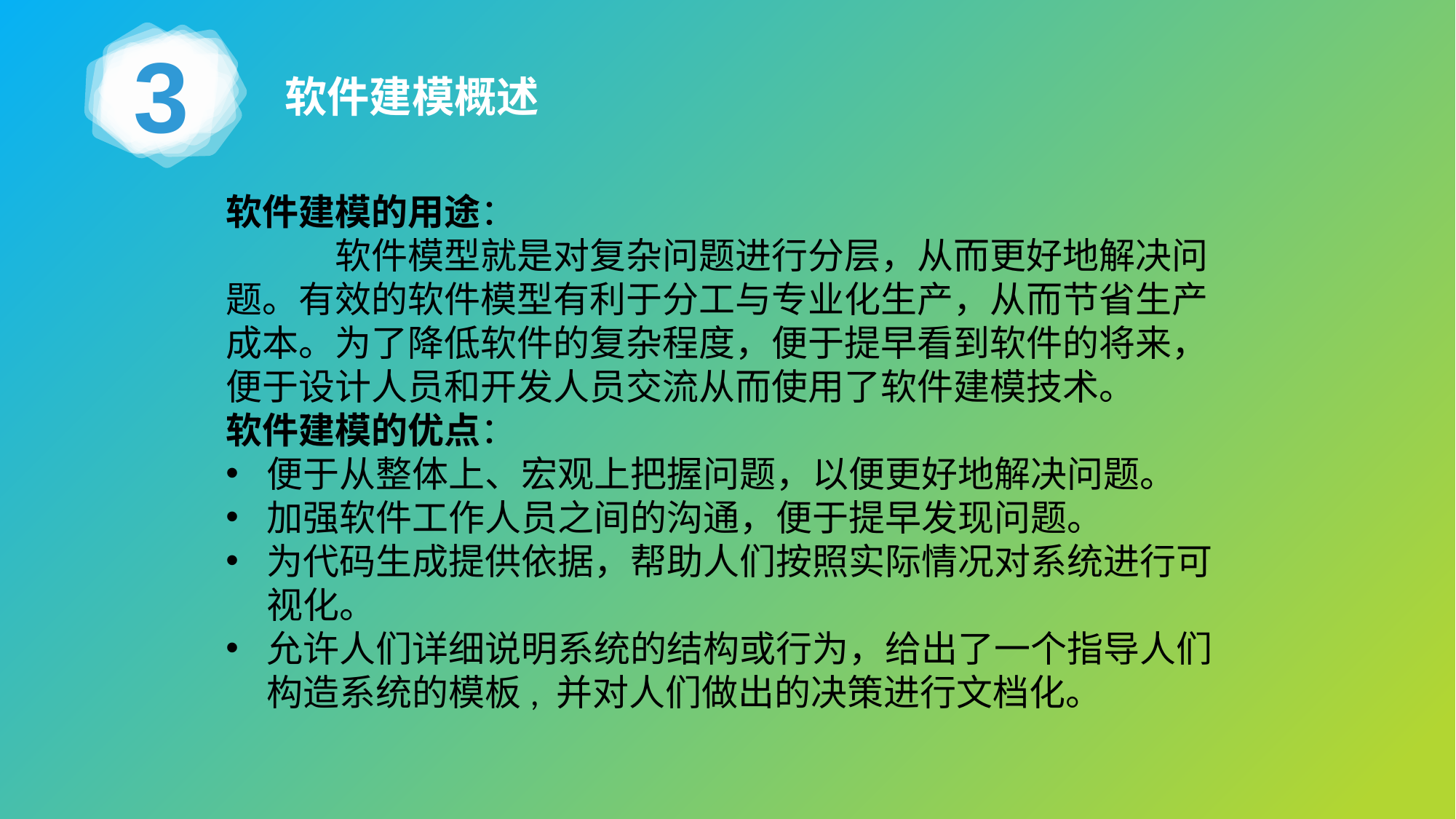

3

软件建模概述
软件建模的用途：
	软件模型就是对复杂问题进行分层，从而更好地解决问题。有效的软件模型有利于分工与专业化生产，从而节省生产成本。为了降低软件的复杂程度，便于提早看到软件的将来，便于设计人员和开发人员交流从而使用了软件建模技术。
软件建模的优点：
便于从整体上、宏观上把握问题，以便更好地解决问题。
加强软件工作人员之间的沟通，便于提早发现问题。
为代码生成提供依据，帮助人们按照实际情况对系统进行可视化。
允许人们详细说明系统的结构或行为，给出了一个指导人们构造系统的模板, 并对人们做出的决策进行文档化。